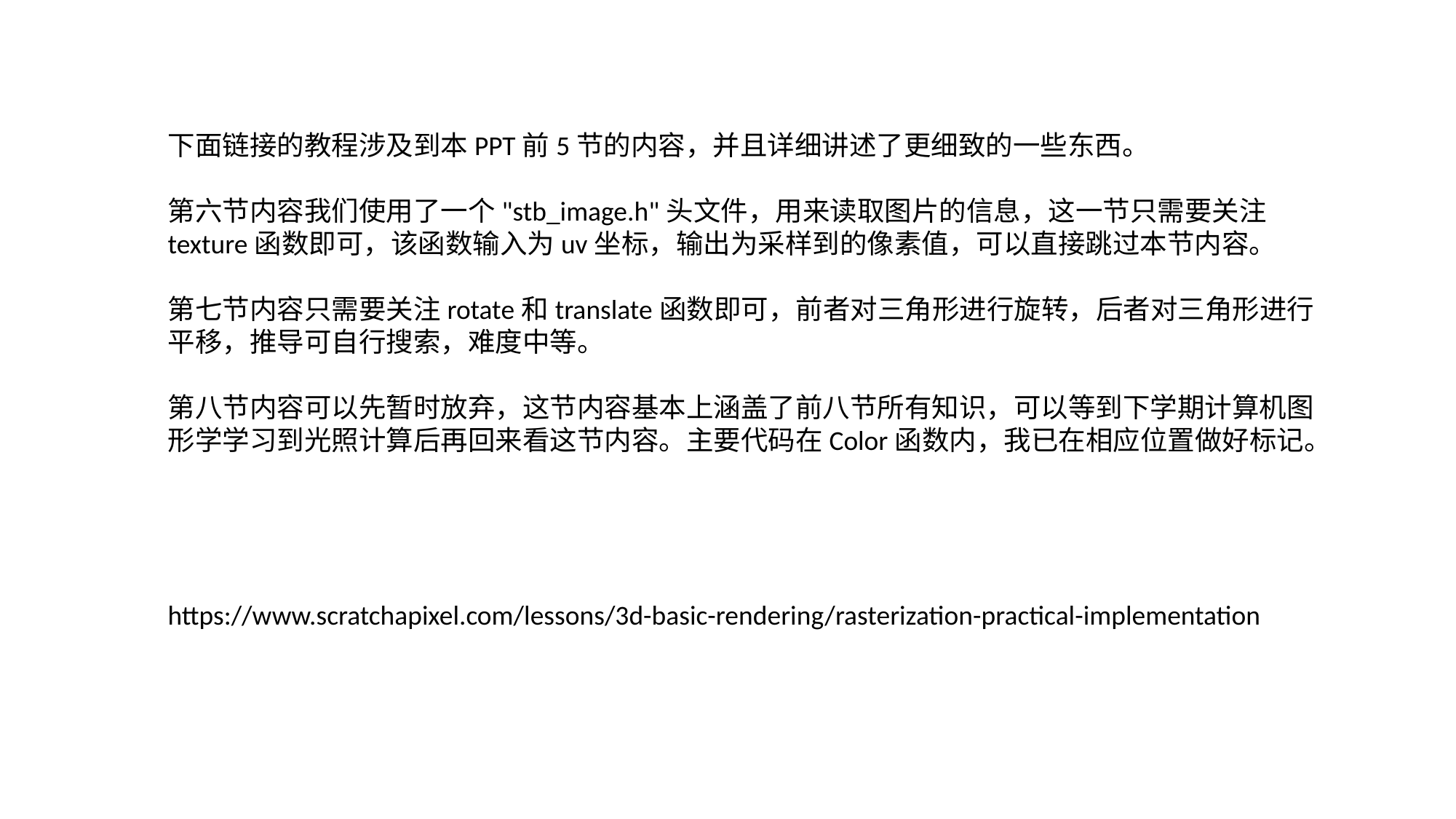

下面链接的教程涉及到本PPT前5节的内容，并且详细讲述了更细致的一些东西。

第六节内容我们使用了一个"stb_image.h"头文件，用来读取图片的信息，这一节只需要关注texture函数即可，该函数输入为uv坐标，输出为采样到的像素值，可以直接跳过本节内容。

第七节内容只需要关注rotate和translate函数即可，前者对三角形进行旋转，后者对三角形进行平移，推导可自行搜索，难度中等。

第八节内容可以先暂时放弃，这节内容基本上涵盖了前八节所有知识，可以等到下学期计算机图形学学习到光照计算后再回来看这节内容。主要代码在Color函数内，我已在相应位置做好标记。

https://www.scratchapixel.com/lessons/3d-basic-rendering/rasterization-practical-implementation